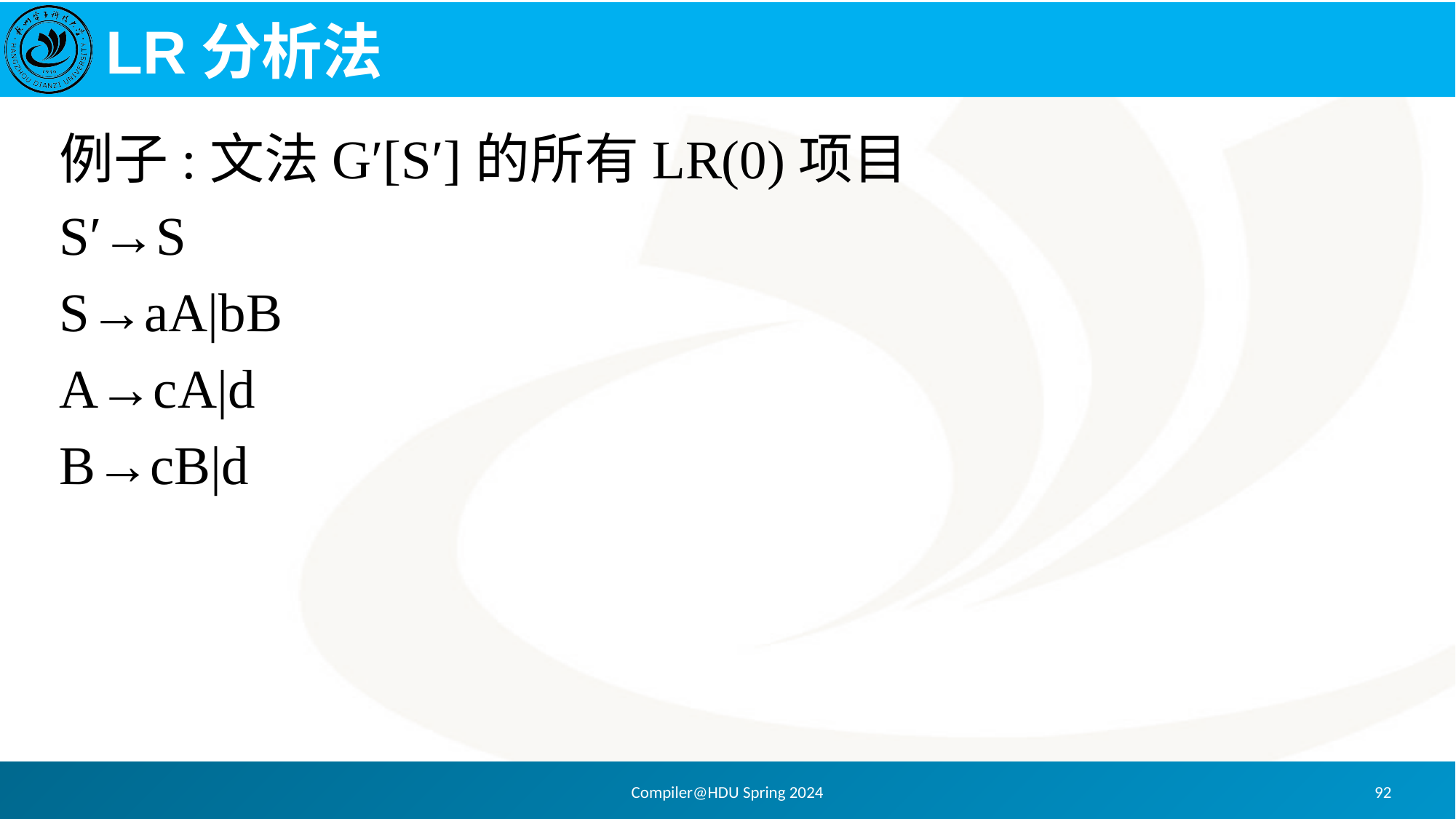

# LR分析法
例子:文法G′[S′]的所有LR(0)项目
S′→S
S→aA|bB
A→cA|d
B→cB|d

Compiler@HDU Spring 2024
92